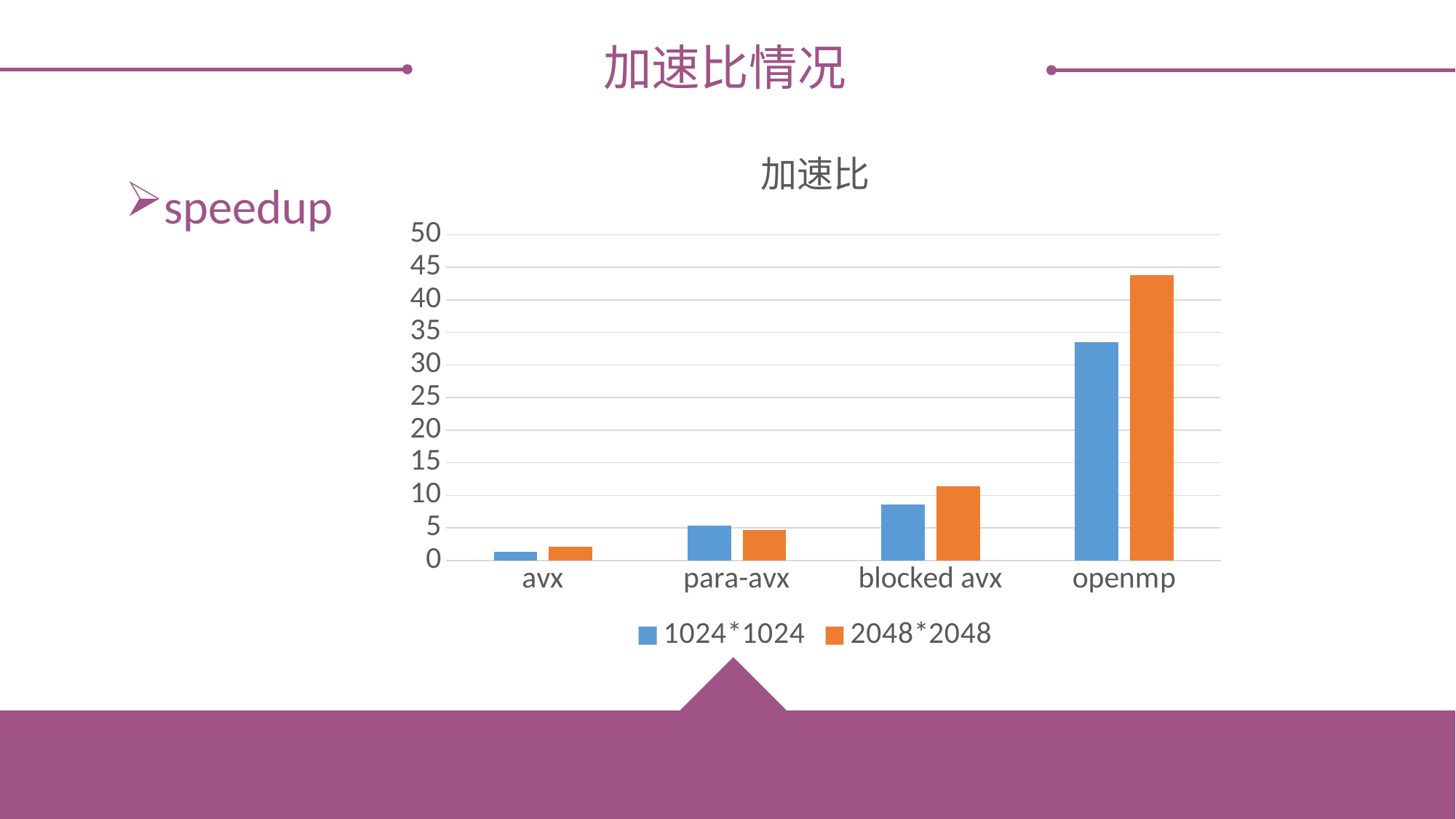

论文绪论
研究背景
研究方法
研究结果
论文总结

加速比情况

### Chart: 加速比

| Category | 1024*1024 | 2048*2048 |
|---|---|---|
| avx | 1.308796742740812 | 2.122295954162769 |
| para-avx | 5.355107409031127 | 4.643990276978188 |
| blocked avx | 8.583977512297961 | 11.372992872248767 |
| openmp | 33.465753424657535 | 43.80060331825038 |
speedup